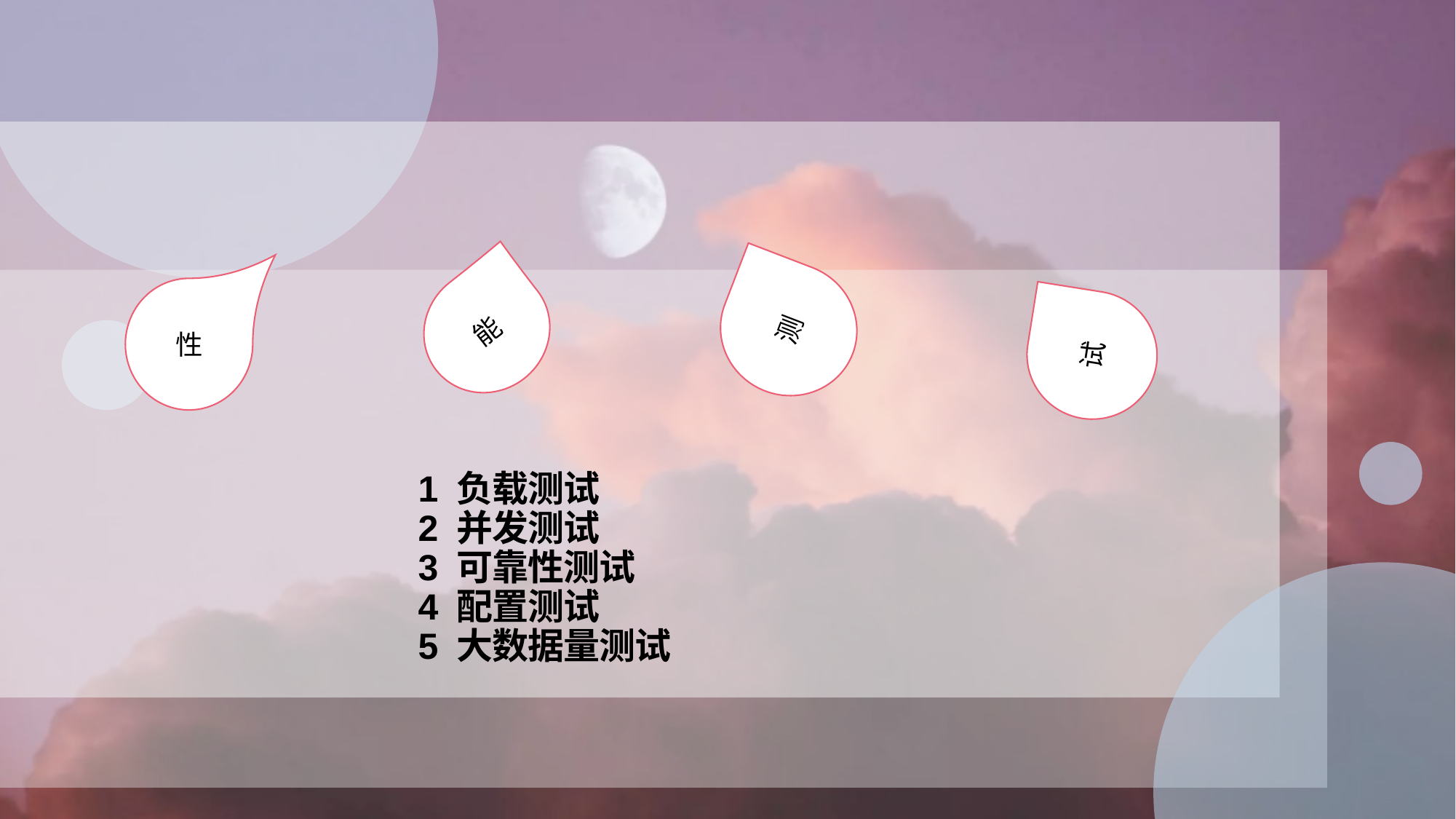

测

能
性
试

1 负载测试
2 并发测试
3 可靠性测试
4 配置测试
5 大数据量测试